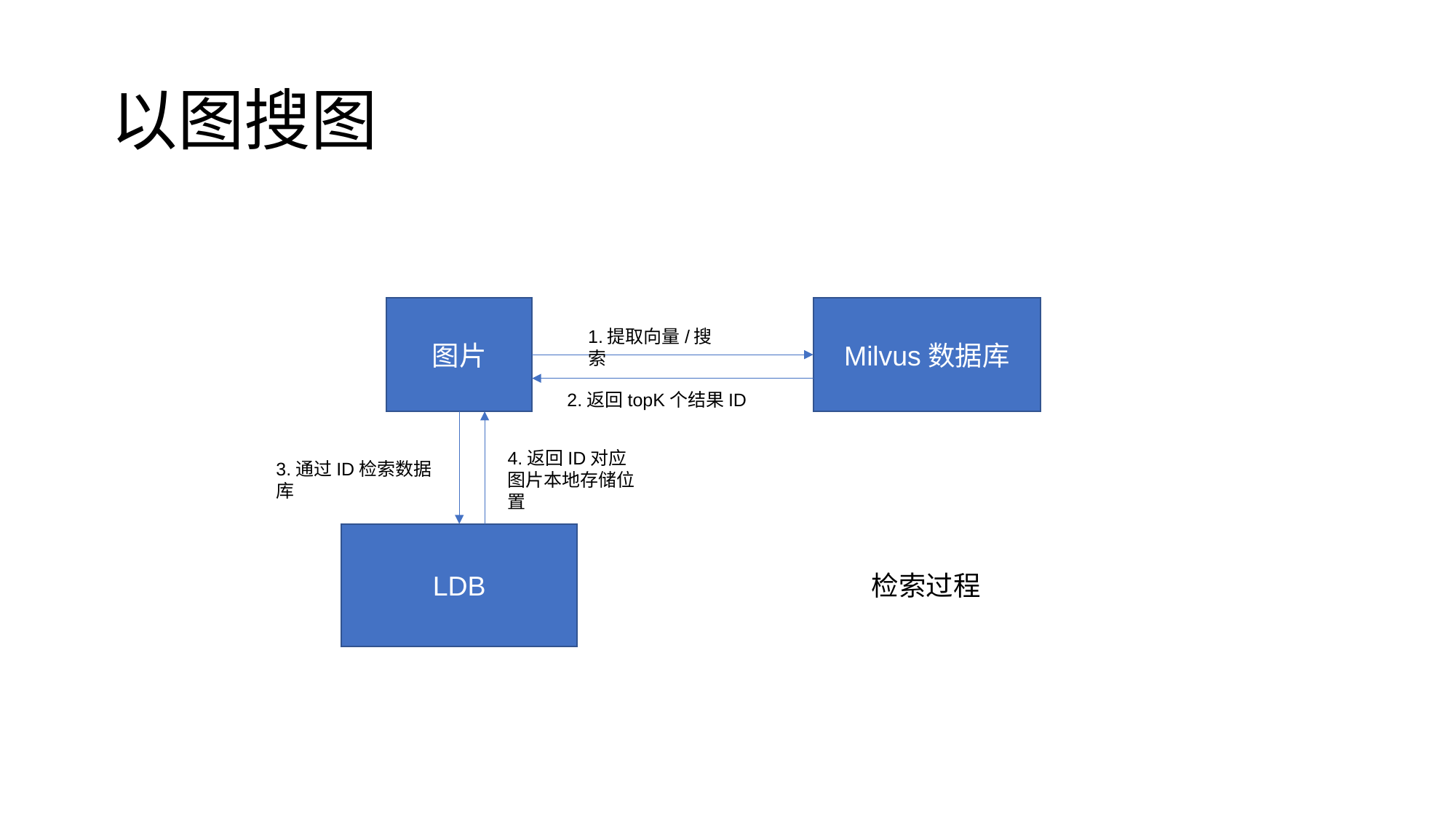

# 以图搜图
Milvus数据库
图片
1.提取向量/搜索
2.返回topK个结果ID
4.返回ID对应图片本地存储位置
3.通过ID检索数据库
LDB
检索过程